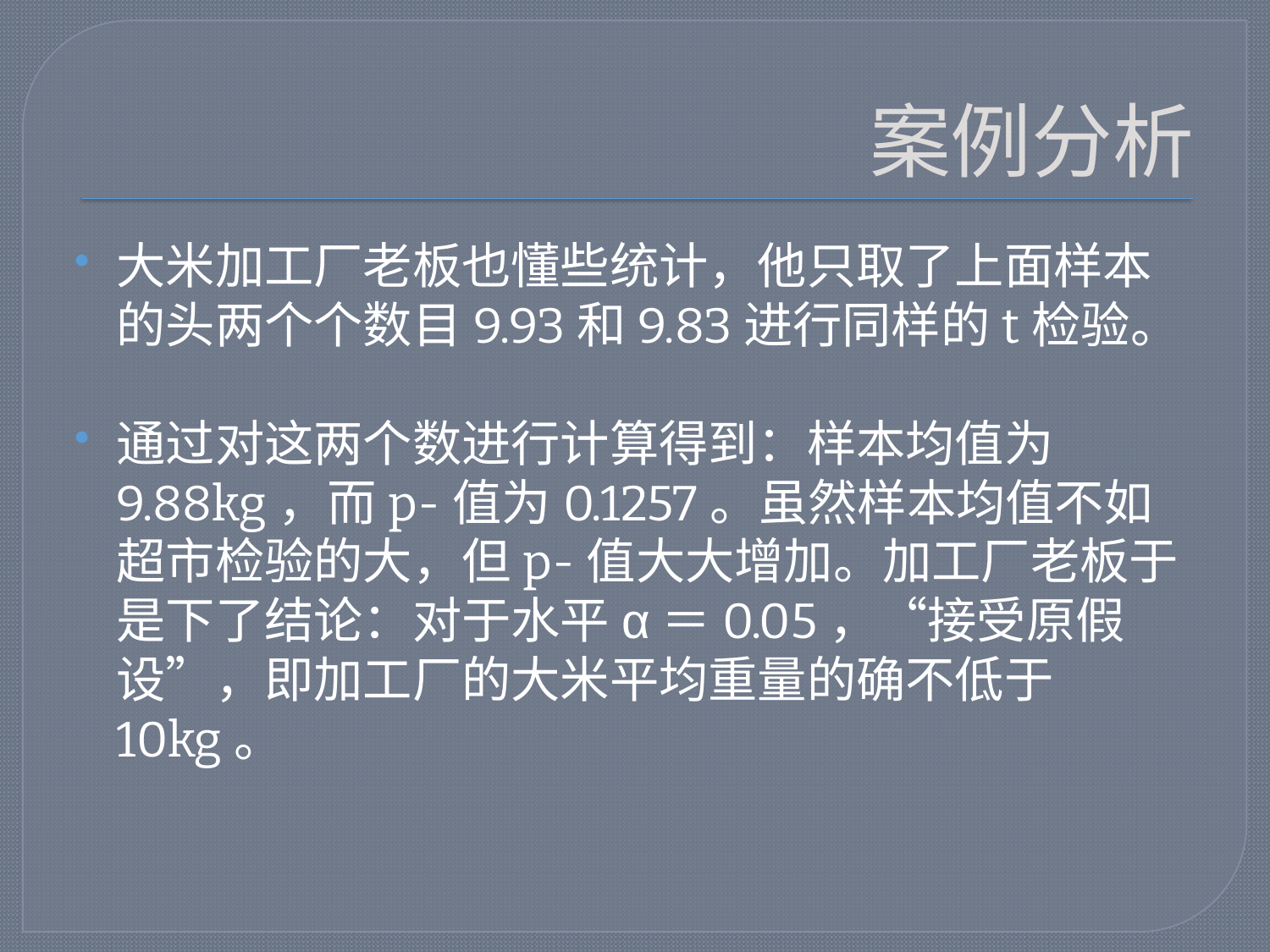

# 案例分析
大米加工厂老板也懂些统计，他只取了上面样本的头两个个数目9.93和9.83进行同样的t检验。

通过对这两个数进行计算得到：样本均值为9.88kg，而p-值为0.1257。虽然样本均值不如超市检验的大，但p-值大大增加。加工厂老板于是下了结论：对于水平α＝0.05，“接受原假设”，即加工厂的大米平均重量的确不低于10kg。